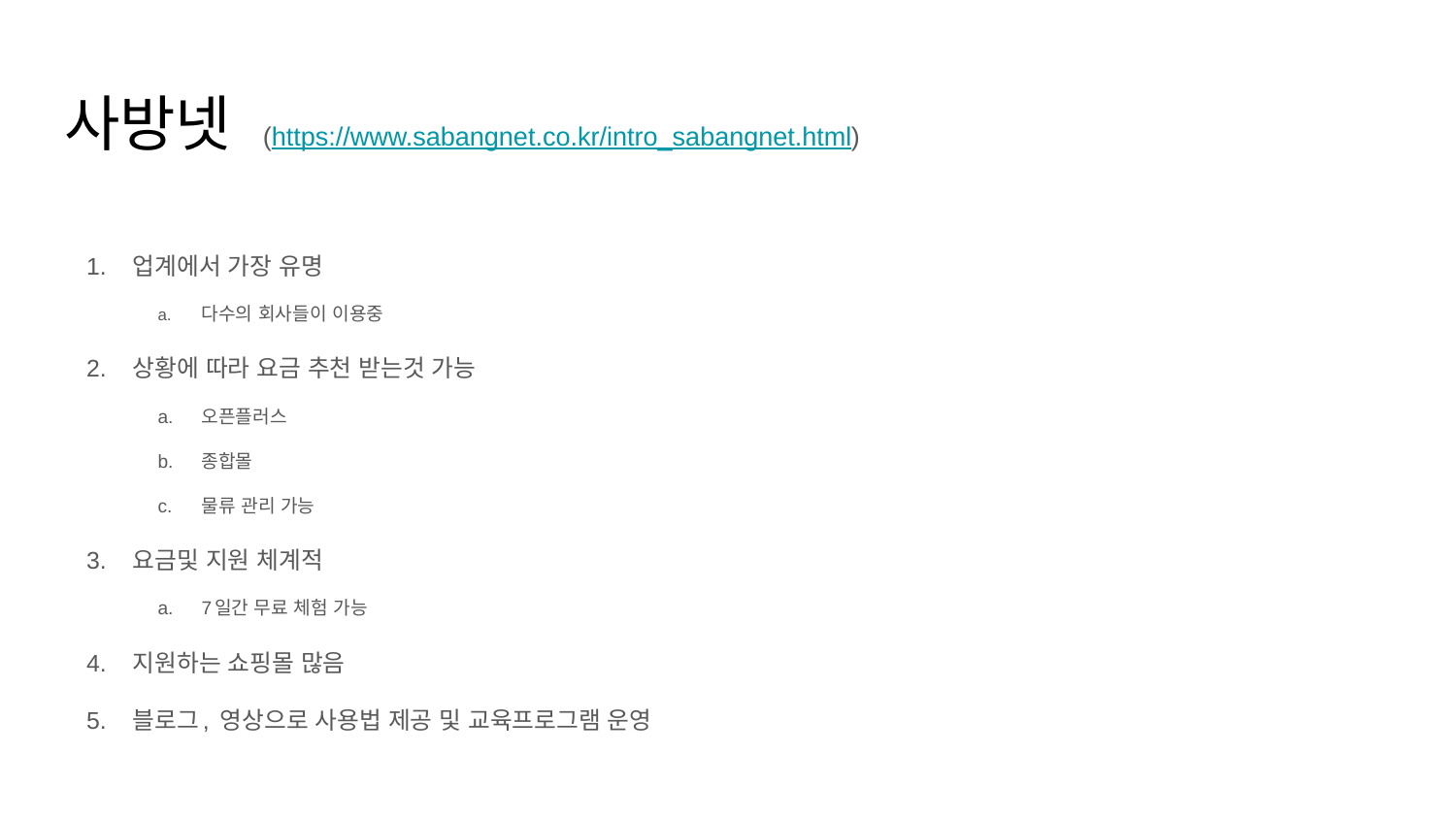

# 사방넷 (https://www.sabangnet.co.kr/intro_sabangnet.html)

업계에서 가장 유명
다수의 회사들이 이용중
상황에 따라 요금 추천 받는것 가능
오픈플러스
종합몰
물류 관리 가능
요금및 지원 체계적
7일간 무료 체험 가능
지원하는 쇼핑몰 많음
블로그, 영상으로 사용법 제공 및 교육프로그램 운영